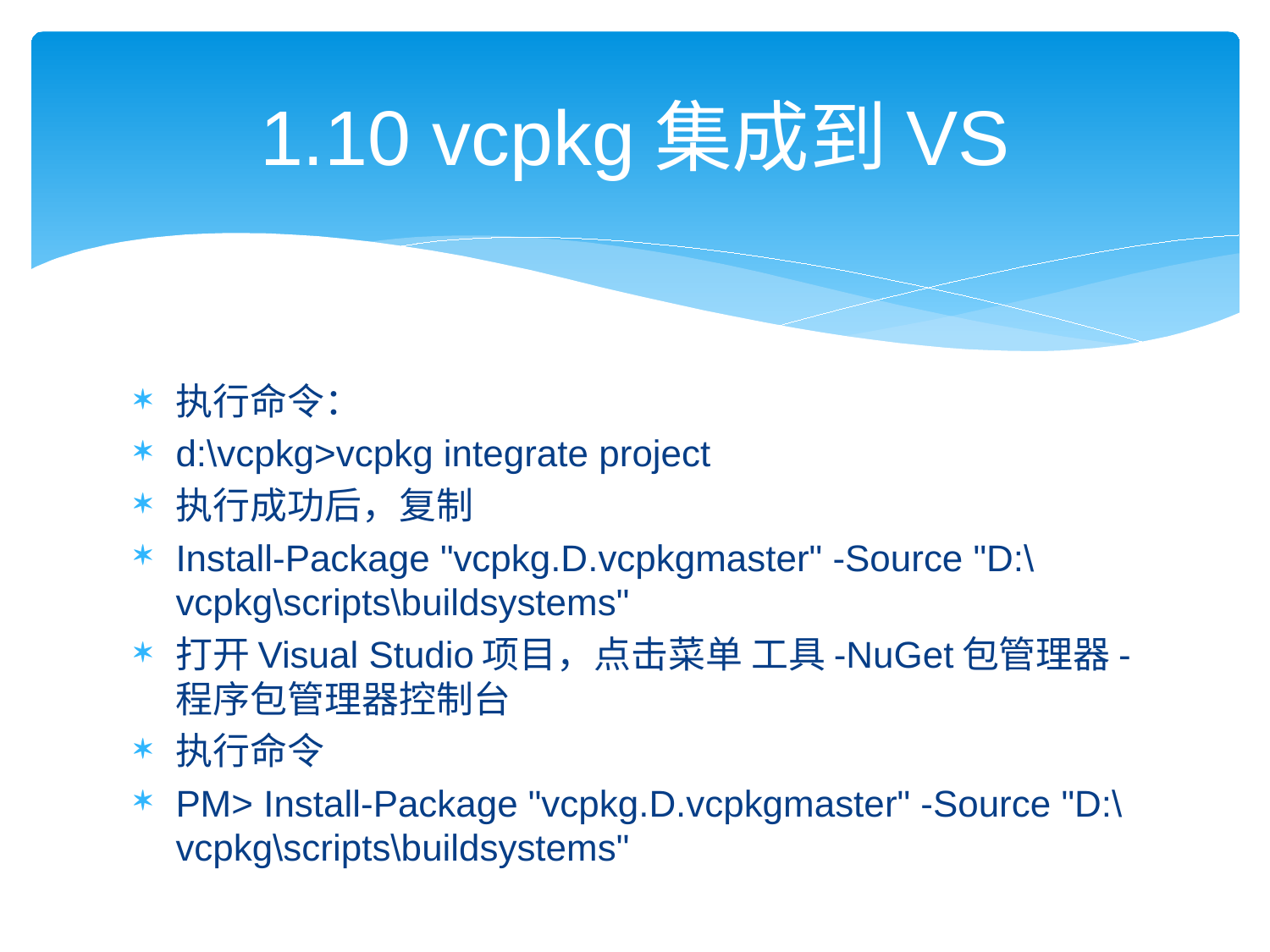

# 1.10 vcpkg集成到VS
执行命令：
d:\vcpkg>vcpkg integrate project
执行成功后，复制
Install-Package "vcpkg.D.vcpkgmaster" -Source "D:\vcpkg\scripts\buildsystems"
打开Visual Studio项目，点击菜单 工具-NuGet包管理器-程序包管理器控制台
执行命令
PM> Install-Package "vcpkg.D.vcpkgmaster" -Source "D:\vcpkg\scripts\buildsystems"